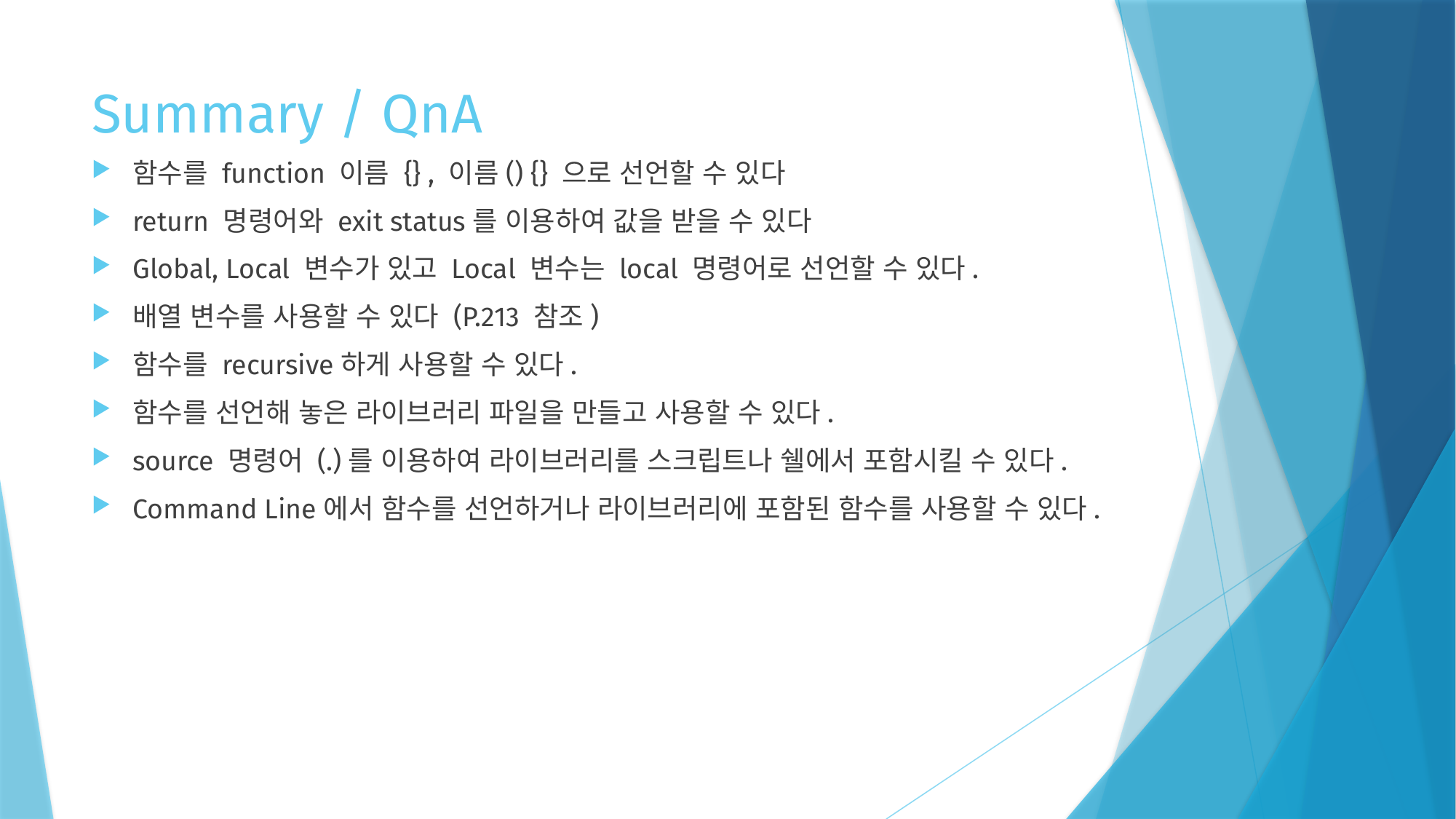

# Summary / QnA
함수를 function 이름 {} , 이름() {} 으로 선언할 수 있다
return 명령어와 exit status를 이용하여 값을 받을 수 있다
Global, Local 변수가 있고 Local 변수는 local 명령어로 선언할 수 있다.
배열 변수를 사용할 수 있다 (P.213 참조)
함수를 recursive하게 사용할 수 있다.
함수를 선언해 놓은 라이브러리 파일을 만들고 사용할 수 있다.
source 명령어 (.)를 이용하여 라이브러리를 스크립트나 쉘에서 포함시킬 수 있다.
Command Line에서 함수를 선언하거나 라이브러리에 포함된 함수를 사용할 수 있다.